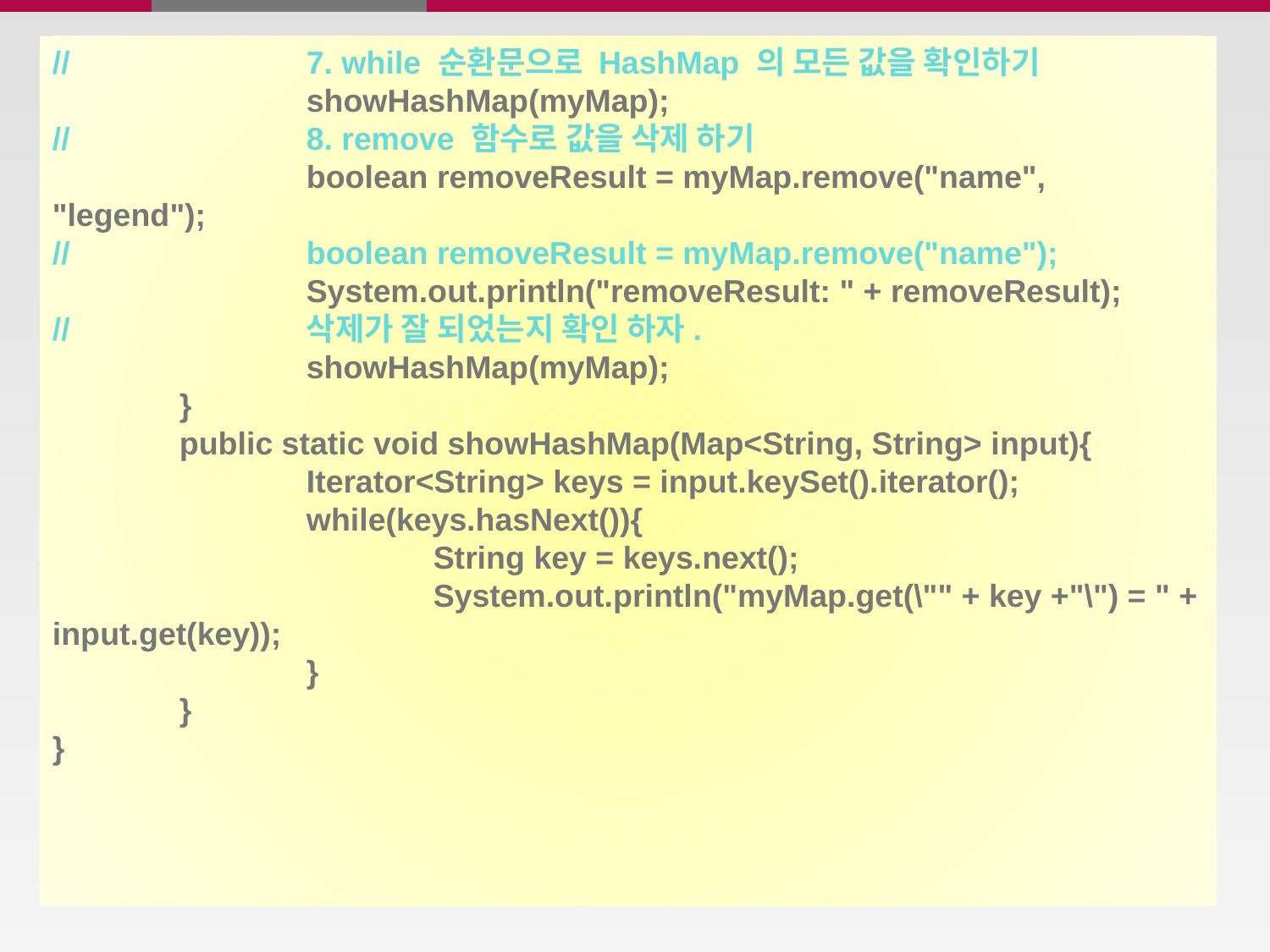

//		7. while 순환문으로 HashMap 의 모든 값을 확인하기
		showHashMap(myMap);
//		8. remove 함수로 값을 삭제 하기
		boolean removeResult = myMap.remove("name", "legend");
//		boolean removeResult = myMap.remove("name");
		System.out.println("removeResult: " + removeResult);
//		삭제가 잘 되었는지 확인 하자.
		showHashMap(myMap);
	}
	public static void showHashMap(Map<String, String> input){
		Iterator<String> keys = input.keySet().iterator();
		while(keys.hasNext()){
			String key = keys.next();
			System.out.println("myMap.get(\"" + key +"\") = " + input.get(key));
		}
	}
}
#